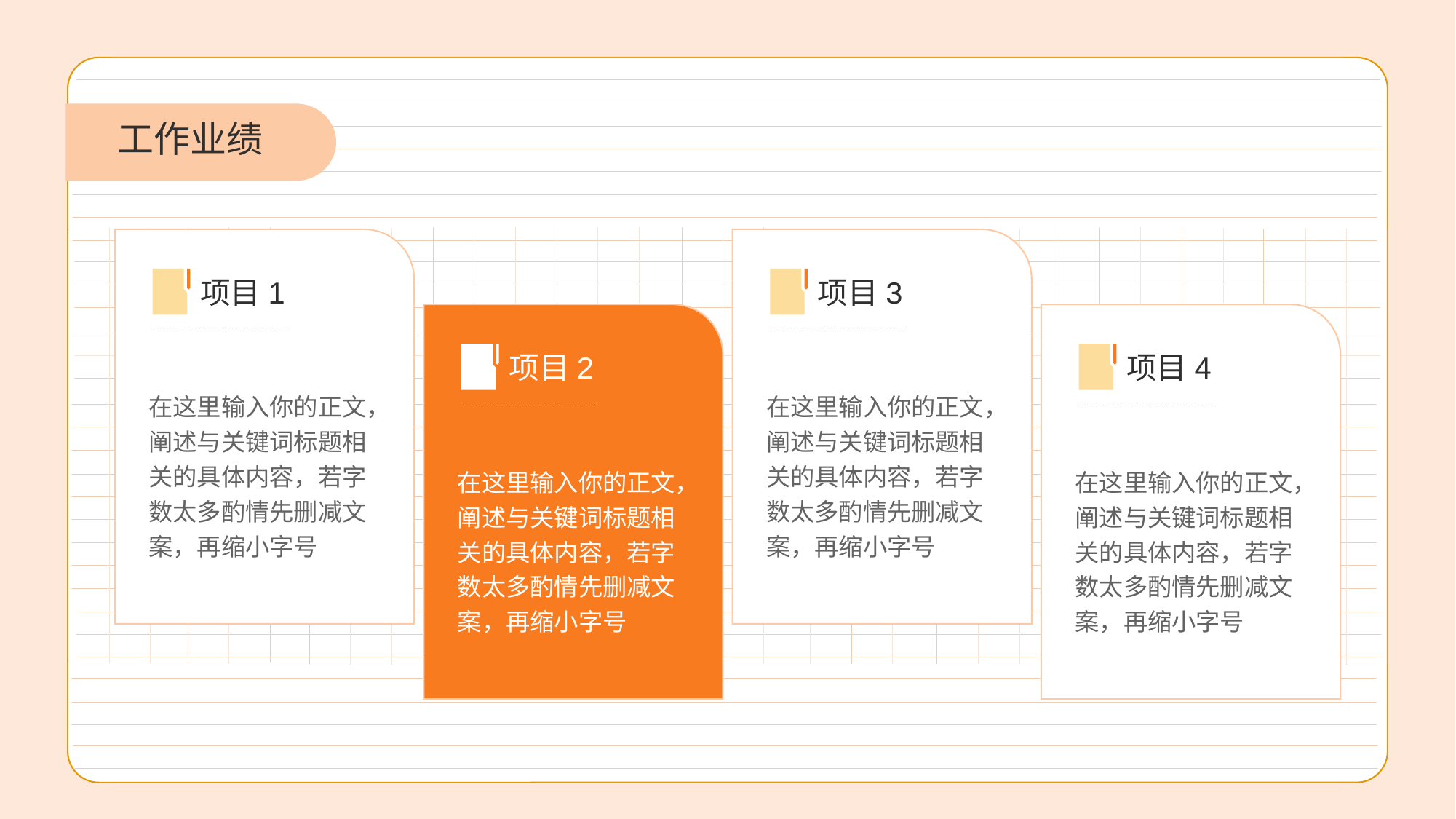

工作业绩

项目1

在这里输入你的正文，阐述与关键词标题相关的具体内容，若字数太多酌情先删减文案，再缩小字号

项目3

在这里输入你的正文，阐述与关键词标题相关的具体内容，若字数太多酌情先删减文案，再缩小字号

项目2

在这里输入你的正文，阐述与关键词标题相关的具体内容，若字数太多酌情先删减文案，再缩小字号

项目4

在这里输入你的正文，阐述与关键词标题相关的具体内容，若字数太多酌情先删减文案，再缩小字号